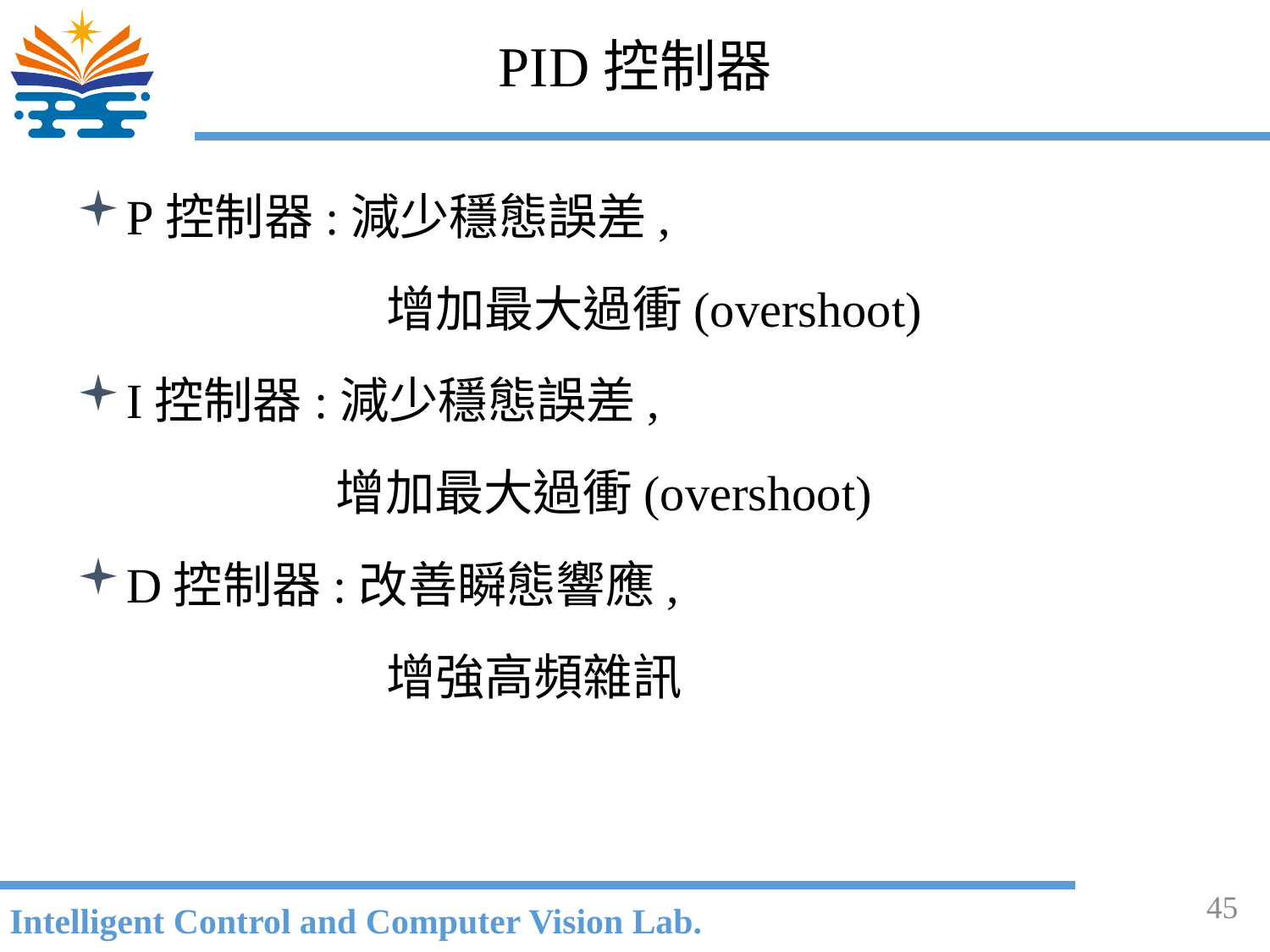

# PID控制器
P控制器:減少穩態誤差,
		    增加最大過衝(overshoot)
I控制器:減少穩態誤差,
	           增加最大過衝(overshoot)
D控制器:改善瞬態響應,
	    	    增強高頻雜訊

45